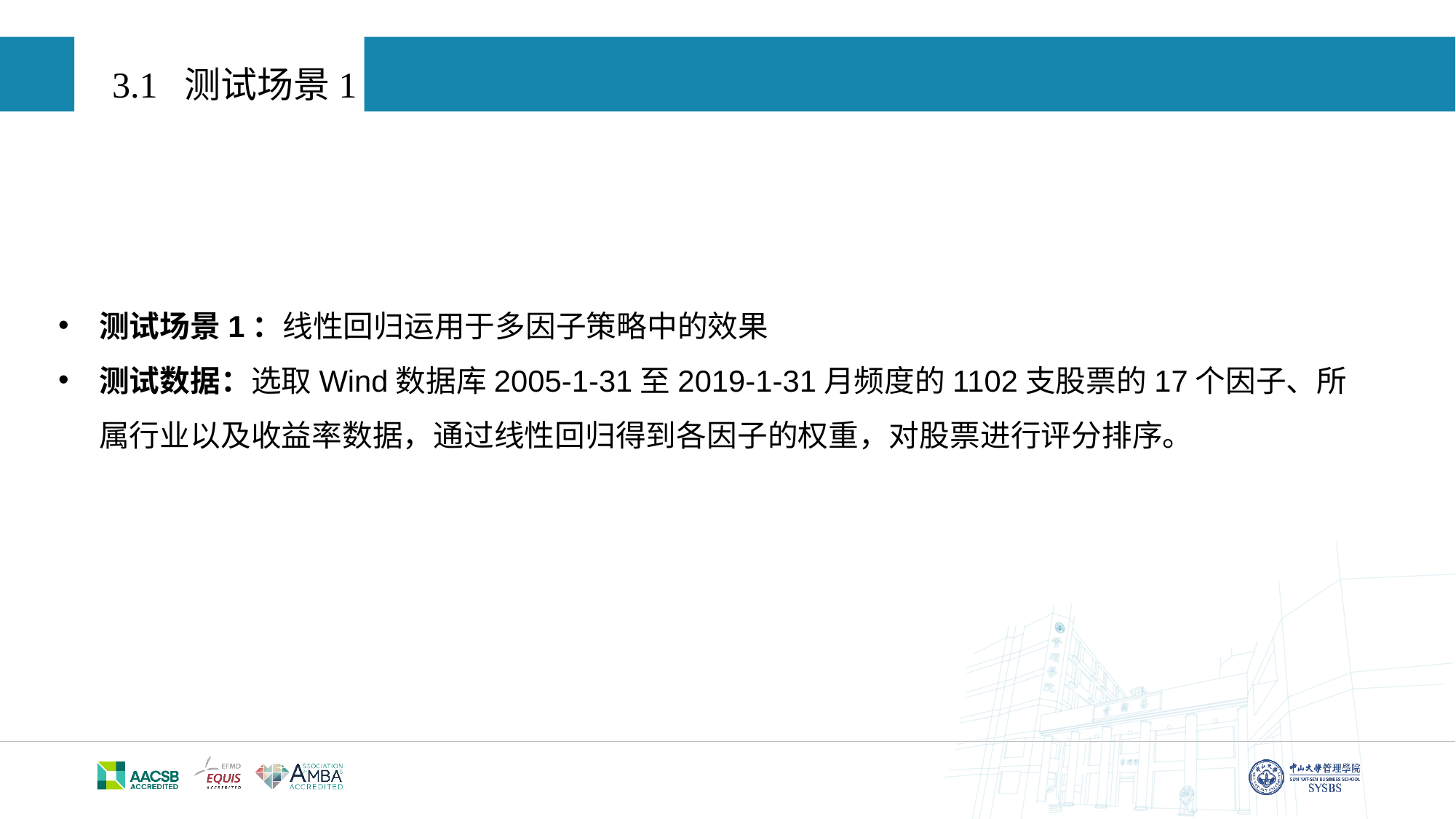

3.1  测试场景1
测试场景1：线性回归运用于多因子策略中的效果
测试数据：选取Wind数据库2005-1-31至2019-1-31月频度的1102支股票的17个因子、所属行业以及收益率数据，通过线性回归得到各因子的权重，对股票进行评分排序。